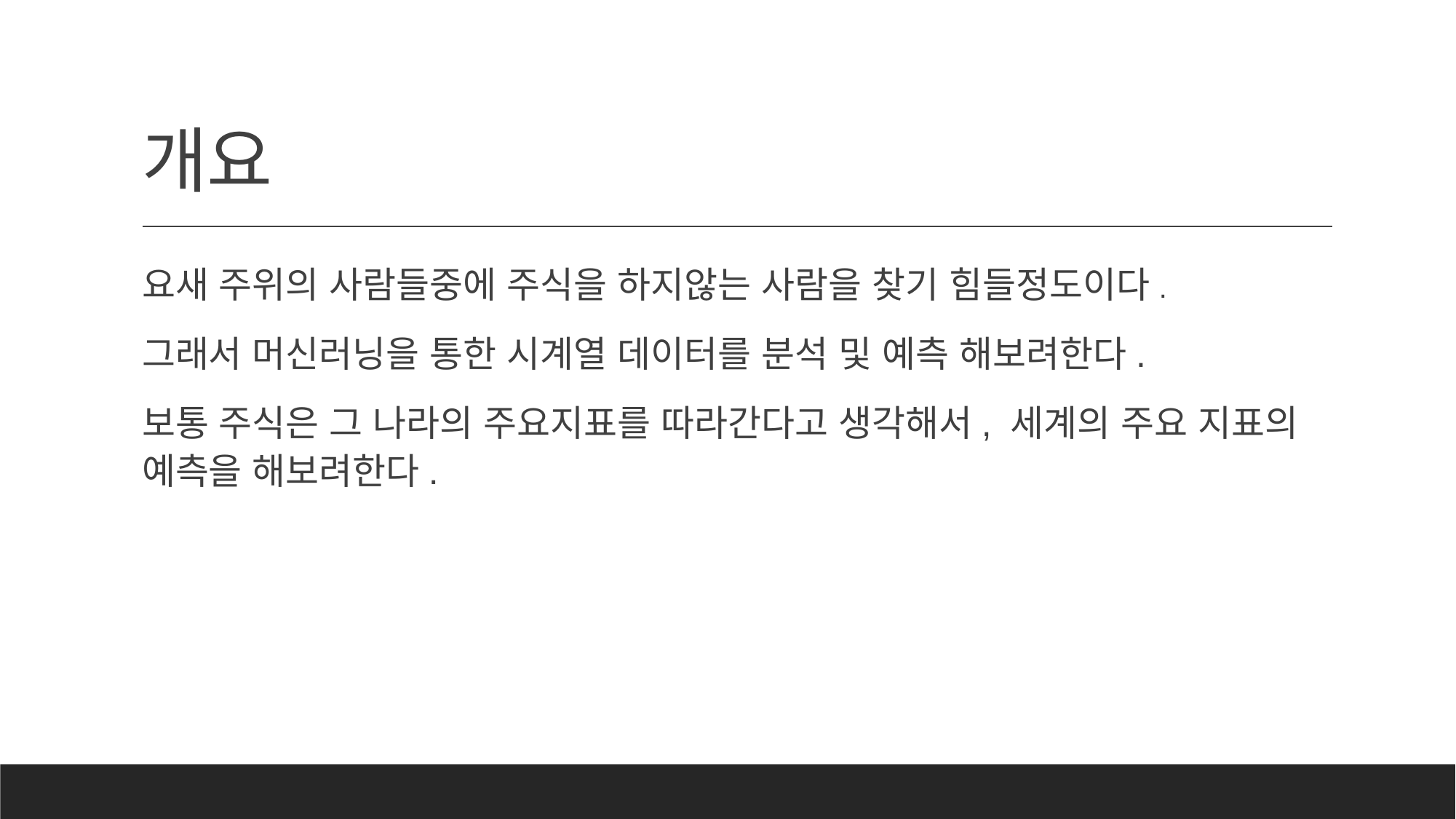

# 개요
요새 주위의 사람들중에 주식을 하지않는 사람을 찾기 힘들정도이다.
그래서 머신러닝을 통한 시계열 데이터를 분석 및 예측 해보려한다.
보통 주식은 그 나라의 주요지표를 따라간다고 생각해서, 세계의 주요 지표의 예측을 해보려한다.